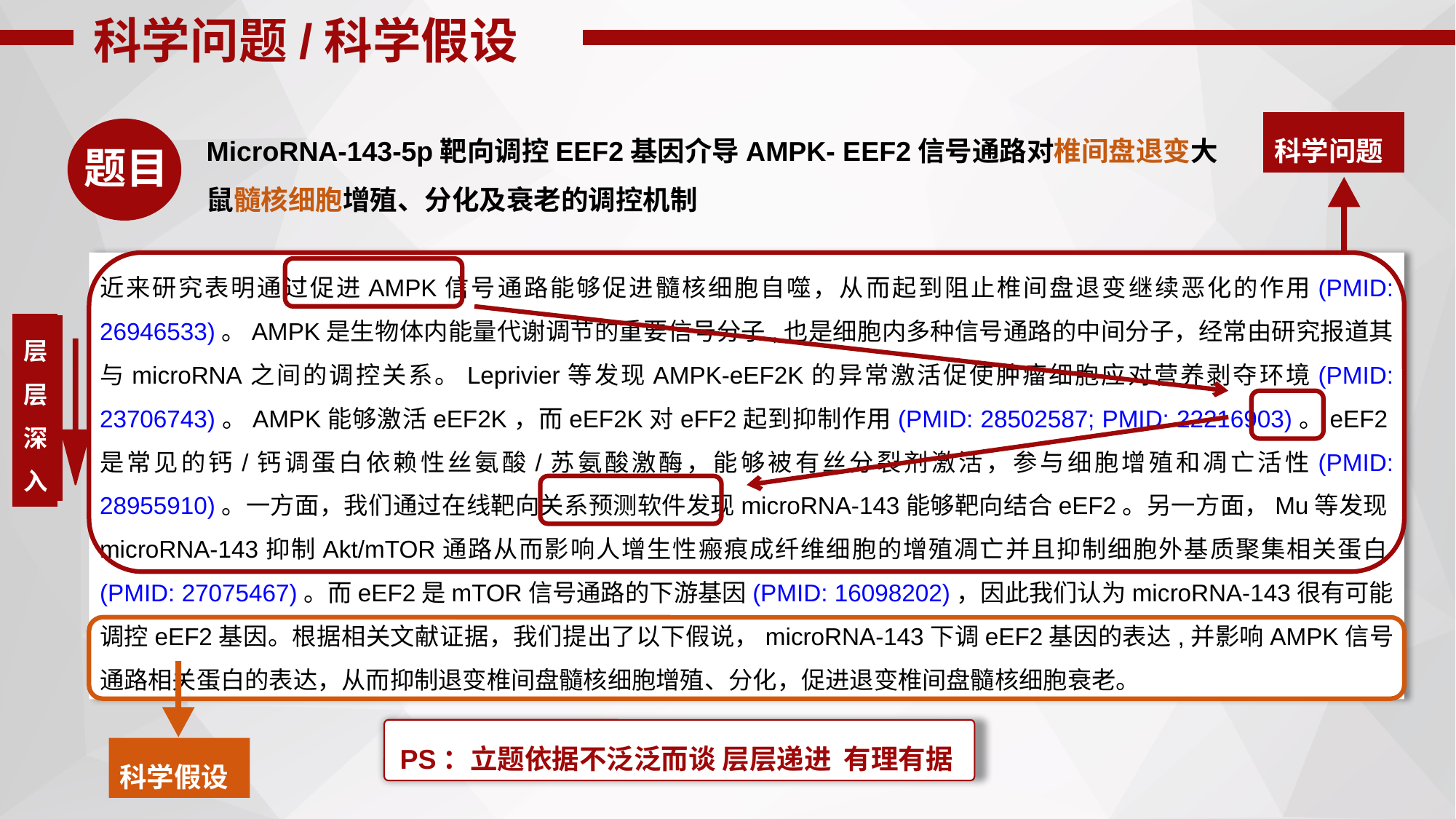

科学问题/科学假设

MicroRNA-143-5p靶向调控EEF2基因介导AMPK- EEF2信号通路对椎间盘退变大鼠髓核细胞增殖、分化及衰老的调控机制
科学问题

题目

近来研究表明通过促进AMPK信号通路能够促进髓核细胞自噬，从而起到阻止椎间盘退变继续恶化的作用(PMID: 26946533)。AMPK是生物体内能量代谢调节的重要信号分子,也是细胞内多种信号通路的中间分子，经常由研究报道其与microRNA之间的调控关系。Leprivier等发现AMPK-eEF2K的异常激活促使肿瘤细胞应对营养剥夺环境(PMID: 23706743)。AMPK能够激活eEF2K，而eEF2K对eFF2起到抑制作用(PMID: 28502587; PMID: 22216903)。eEF2是常见的钙/钙调蛋白依赖性丝氨酸/苏氨酸激酶，能够被有丝分裂剂激活，参与细胞增殖和凋亡活性(PMID: 28955910)。一方面，我们通过在线靶向关系预测软件发现microRNA-143能够靶向结合eEF2。另一方面，Mu等发现microRNA-143抑制Akt/mTOR通路从而影响人增生性瘢痕成纤维细胞的增殖凋亡并且抑制细胞外基质聚集相关蛋白(PMID: 27075467)。而eEF2是mTOR信号通路的下游基因(PMID: 16098202)，因此我们认为microRNA-143很有可能调控eEF2基因。根据相关文献证据，我们提出了以下假说，microRNA-143下调eEF2基因的表达,并影响AMPK信号通路相关蛋白的表达，从而抑制退变椎间盘髓核细胞增殖、分化，促进退变椎间盘髓核细胞衰老。

层
层
深
入

PS：立题依据不泛泛而谈 层层递进  有理有据

科学假设